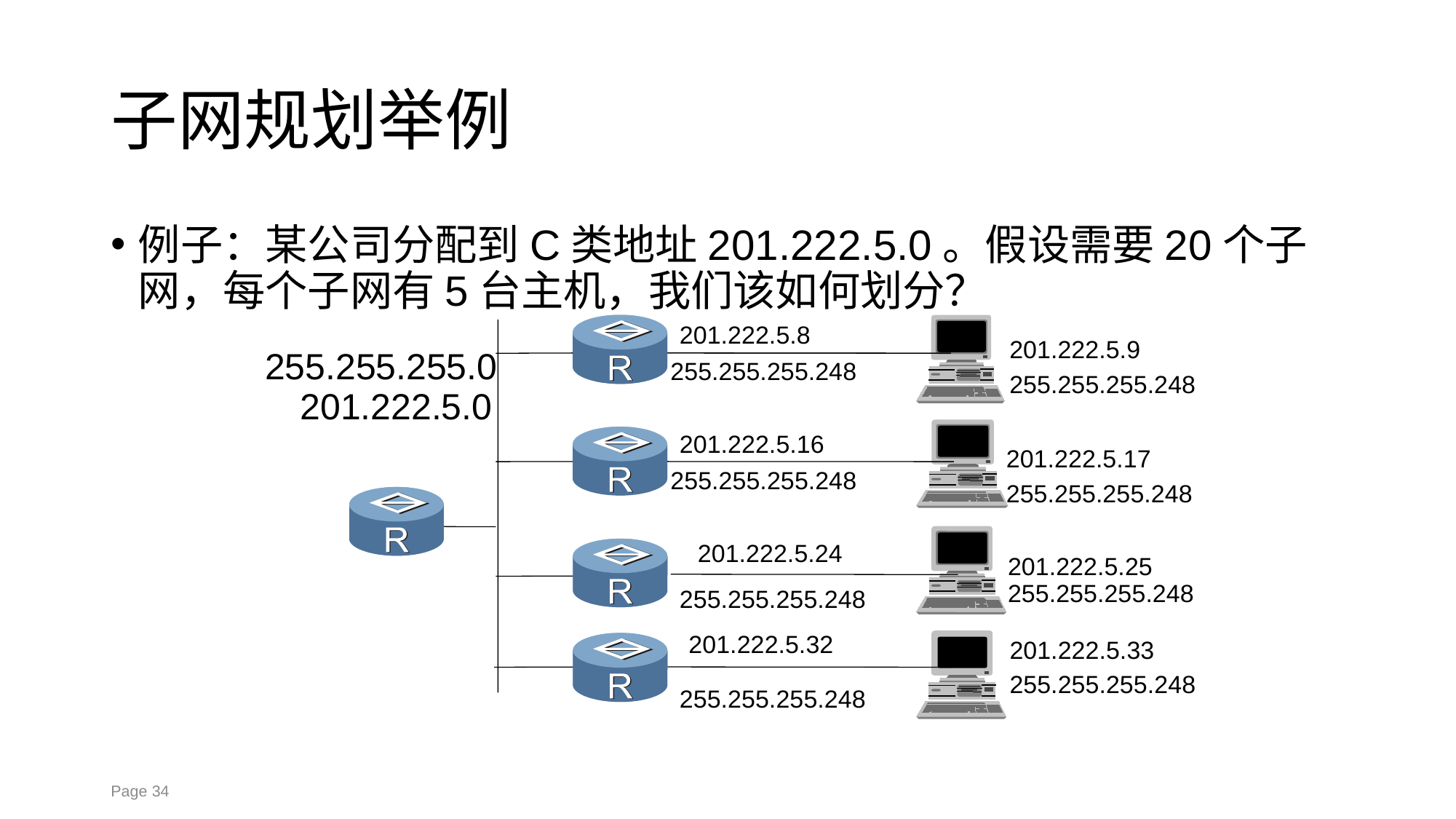

# 子网规划举例
例子：某公司分配到C类地址201.222.5.0。假设需要20个子网，每个子网有5台主机，我们该如何划分？

201.222.5.8
201.222.5.9
255.255.255.0

255.255.255.248
255.255.255.248
201.222.5.0

201.222.5.16
201.222.5.17

255.255.255.248
255.255.255.248

201.222.5.24

201.222.5.25

255.255.255.248
255.255.255.248
201.222.5.32

201.222.5.33

255.255.255.248
255.255.255.248

Page 34